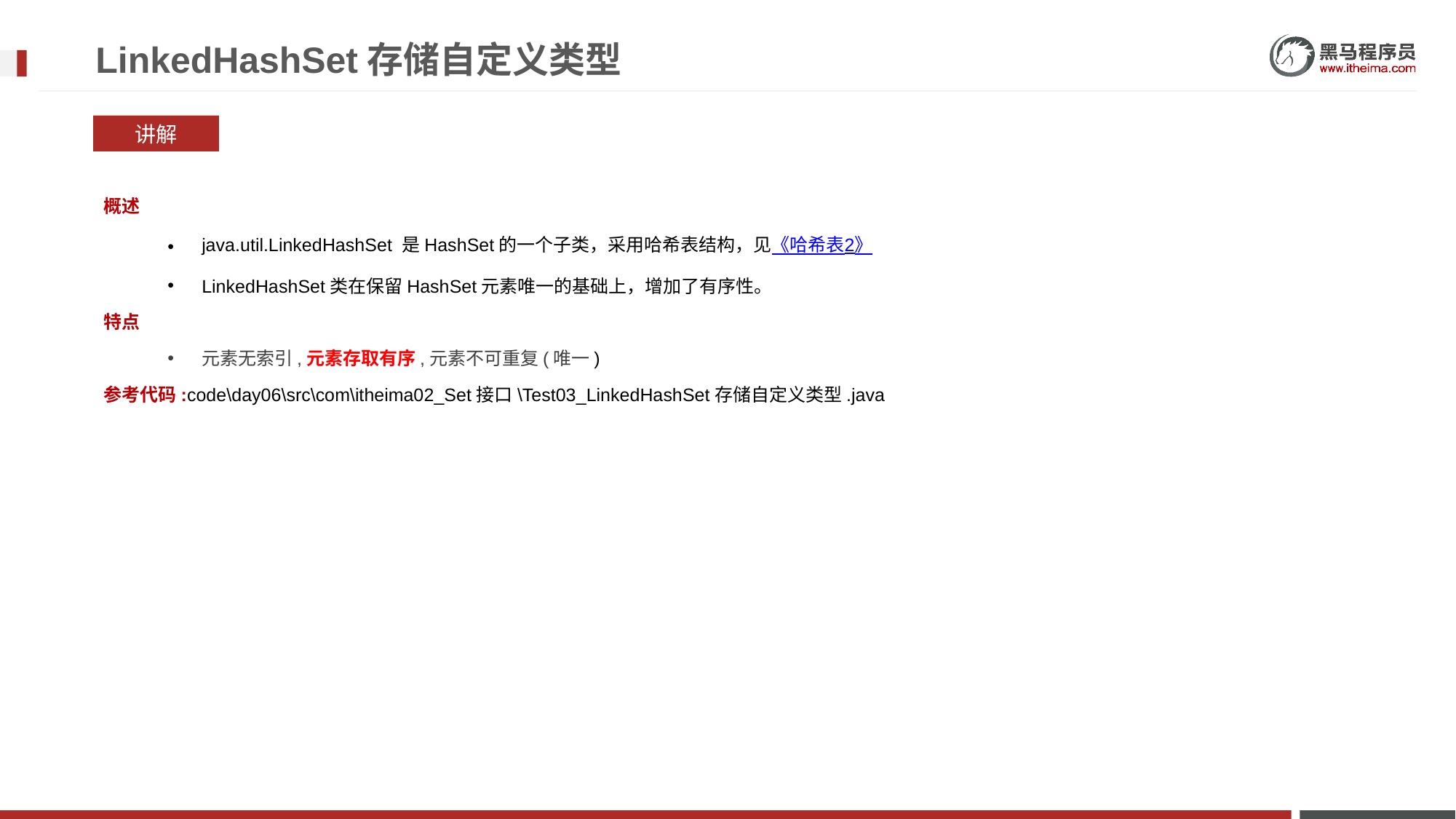

# LinkedHashSet存储自定义类型
讲解
概述
java.util.LinkedHashSet 是HashSet的一个子类，采用哈希表结构，见《哈希表2》
LinkedHashSet类在保留HashSet元素唯一的基础上，增加了有序性。
特点
元素无索引,元素存取有序,元素不可重复(唯一)
参考代码:code\day06\src\com\itheima02_Set接口\Test03_LinkedHashSet存储自定义类型.java